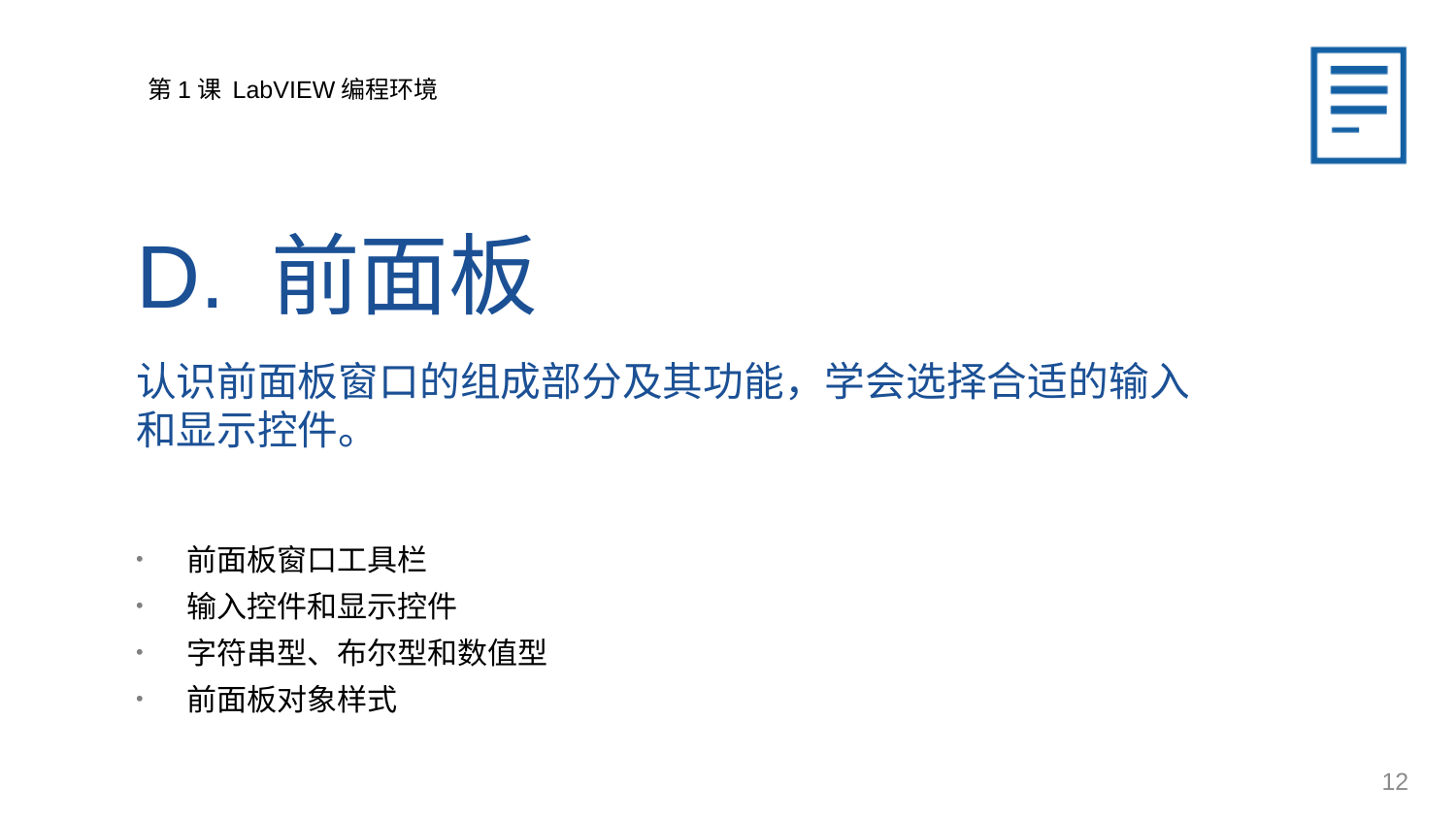

D. 前面板
认识前面板窗口的组成部分及其功能，学会选择合适的输入和显示控件。

前面板窗口工具栏
输入控件和显示控件
字符串型、布尔型和数值型
前面板对象样式

12